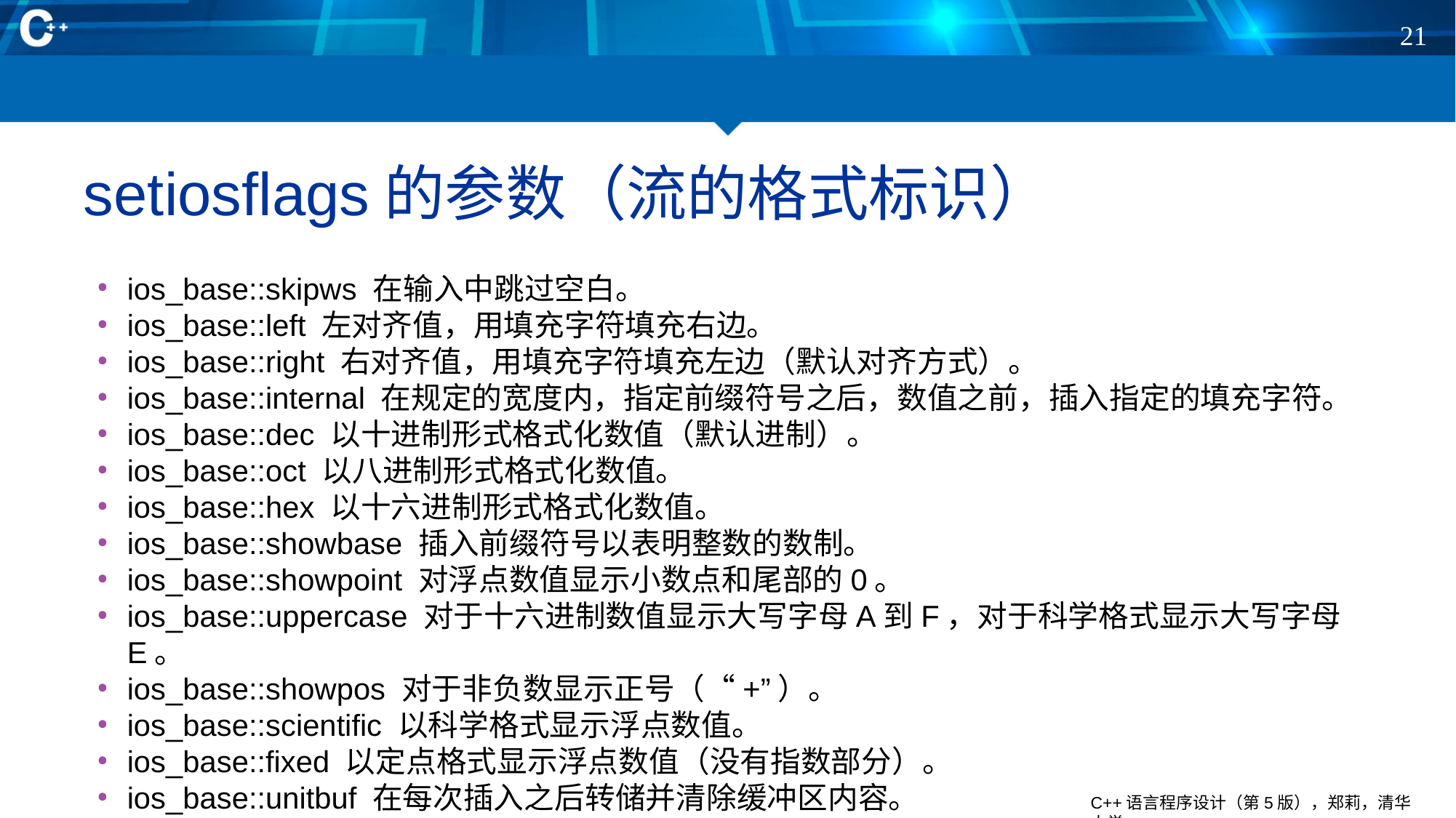

21
# setiosflags的参数（流的格式标识）
ios_base::skipws 在输入中跳过空白。
ios_base::left 左对齐值，用填充字符填充右边。
ios_base::right 右对齐值，用填充字符填充左边（默认对齐方式）。
ios_base::internal 在规定的宽度内，指定前缀符号之后，数值之前，插入指定的填充字符。
ios_base::dec 以十进制形式格式化数值（默认进制）。
ios_base::oct 以八进制形式格式化数值。
ios_base::hex 以十六进制形式格式化数值。
ios_base::showbase 插入前缀符号以表明整数的数制。
ios_base::showpoint 对浮点数值显示小数点和尾部的0。
ios_base::uppercase 对于十六进制数值显示大写字母A到F，对于科学格式显示大写字母E。
ios_base::showpos 对于非负数显示正号（“+”）。
ios_base::scientific 以科学格式显示浮点数值。
ios_base::fixed 以定点格式显示浮点数值（没有指数部分）。
ios_base::unitbuf 在每次插入之后转储并清除缓冲区内容。